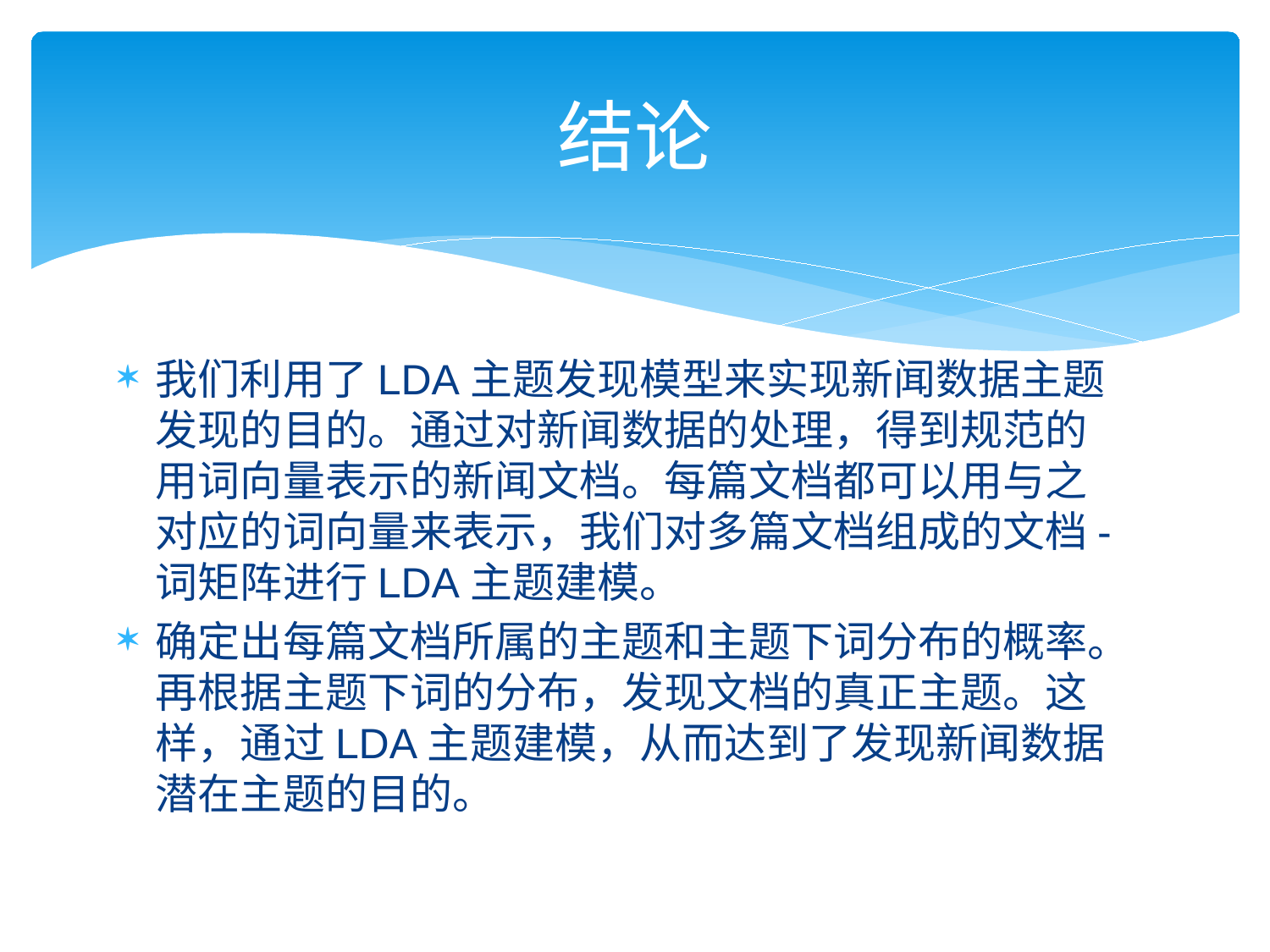

# 结论
我们利用了LDA主题发现模型来实现新闻数据主题发现的目的。通过对新闻数据的处理，得到规范的用词向量表示的新闻文档。每篇文档都可以用与之对应的词向量来表示，我们对多篇文档组成的文档-词矩阵进行LDA主题建模。
确定出每篇文档所属的主题和主题下词分布的概率。再根据主题下词的分布，发现文档的真正主题。这样，通过LDA主题建模，从而达到了发现新闻数据潜在主题的目的。